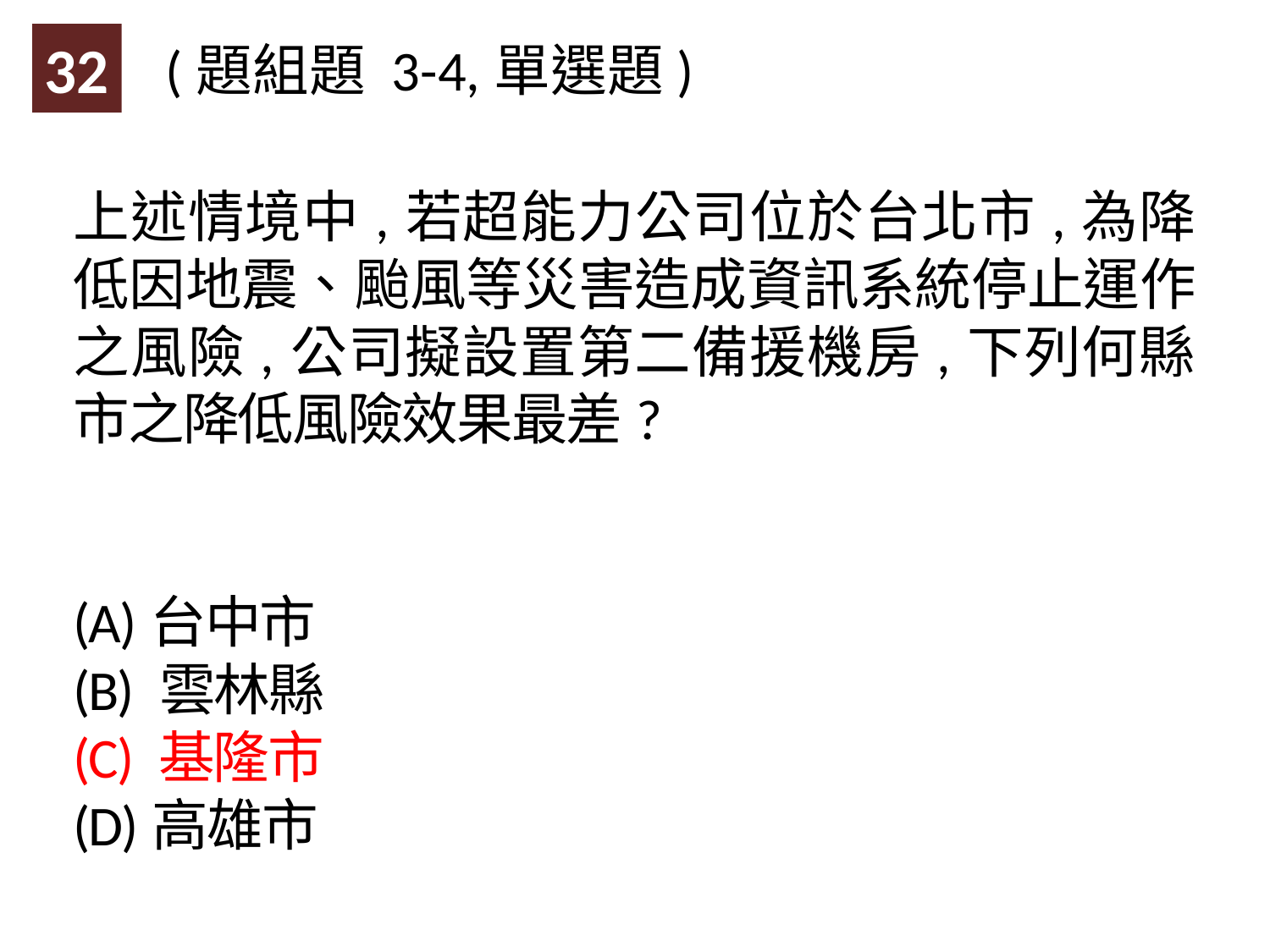

32
(題組題 3-4,單選題)
上述情境中,若超能力公司位於台北市,為降低因地震、颱風等災害造成資訊系統停止運作之風險,公司擬設置第二備援機房,下列何縣市之降低風險效果最差?

(A)台中市
(B) 雲林縣
(C) 基隆市
(D)高雄市